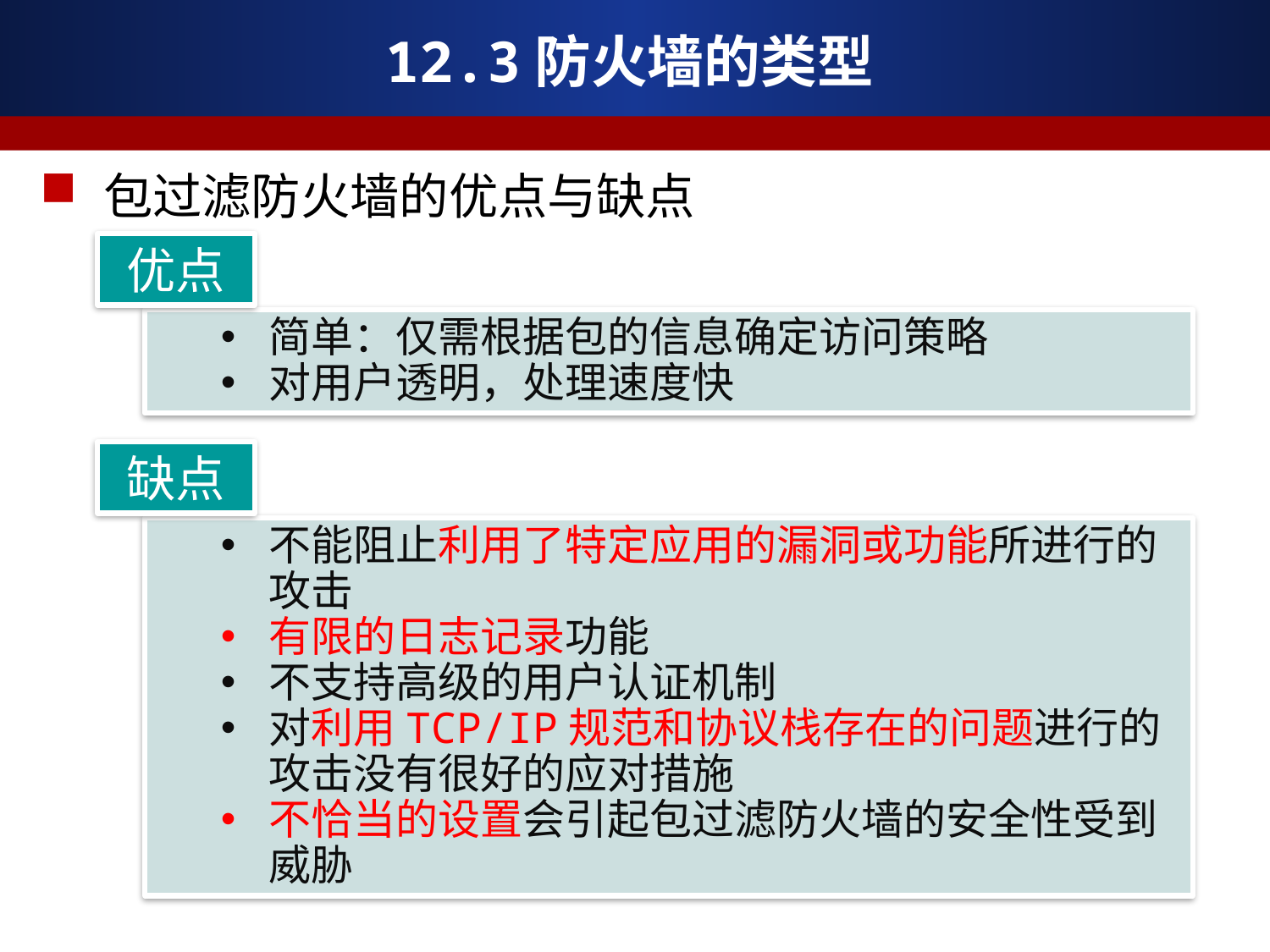

# 12.3防火墙的类型
包过滤防火墙的优点与缺点
优点
简单：仅需根据包的信息确定访问策略
对用户透明，处理速度快
缺点
不能阻止利用了特定应用的漏洞或功能所进行的攻击
有限的日志记录功能
不支持高级的用户认证机制
对利用TCP/IP规范和协议栈存在的问题进行的攻击没有很好的应对措施
不恰当的设置会引起包过滤防火墙的安全性受到威胁